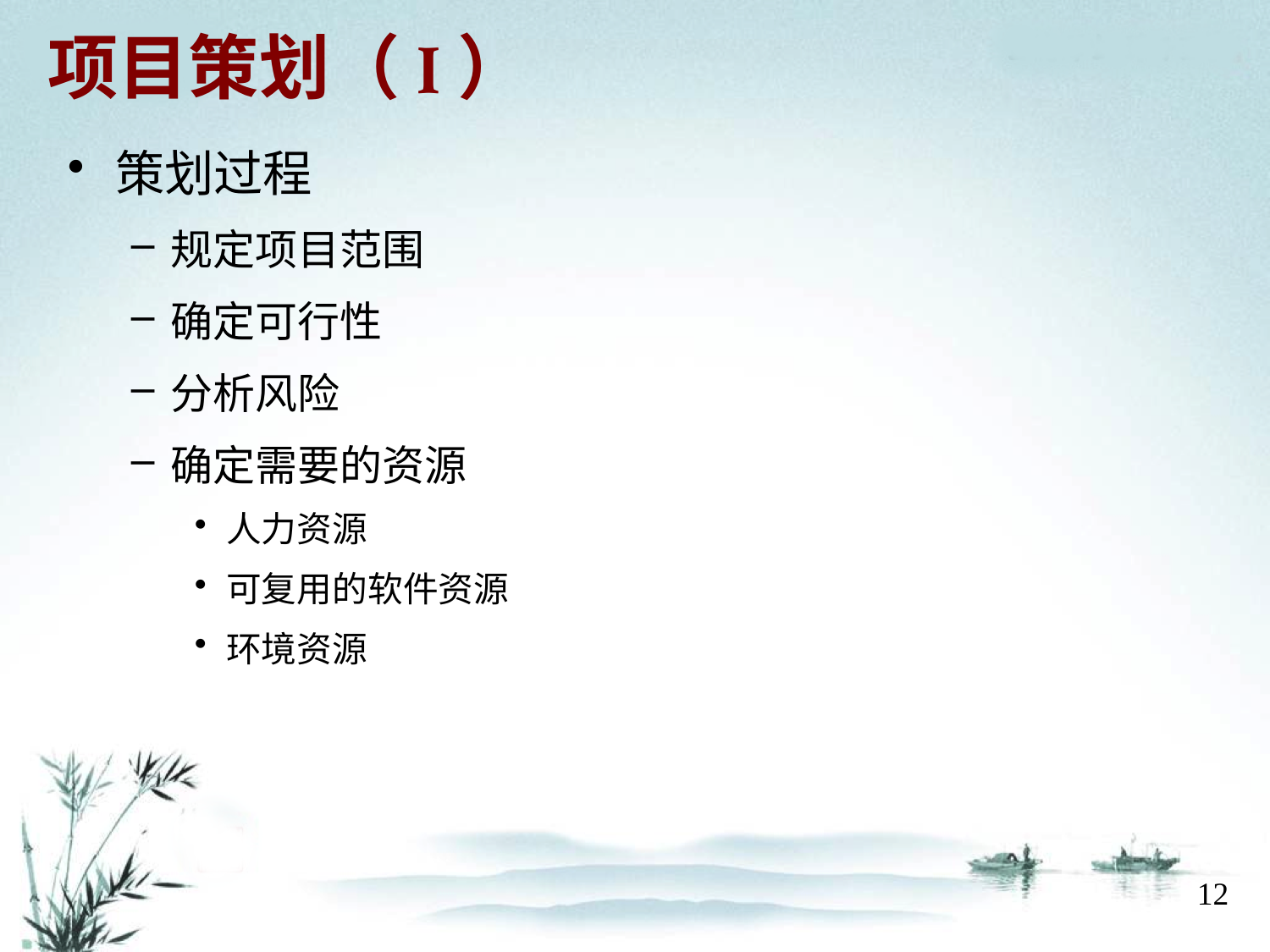

# 项目策划（I）
策划过程
规定项目范围
确定可行性
分析风险
确定需要的资源
人力资源
可复用的软件资源
环境资源
12